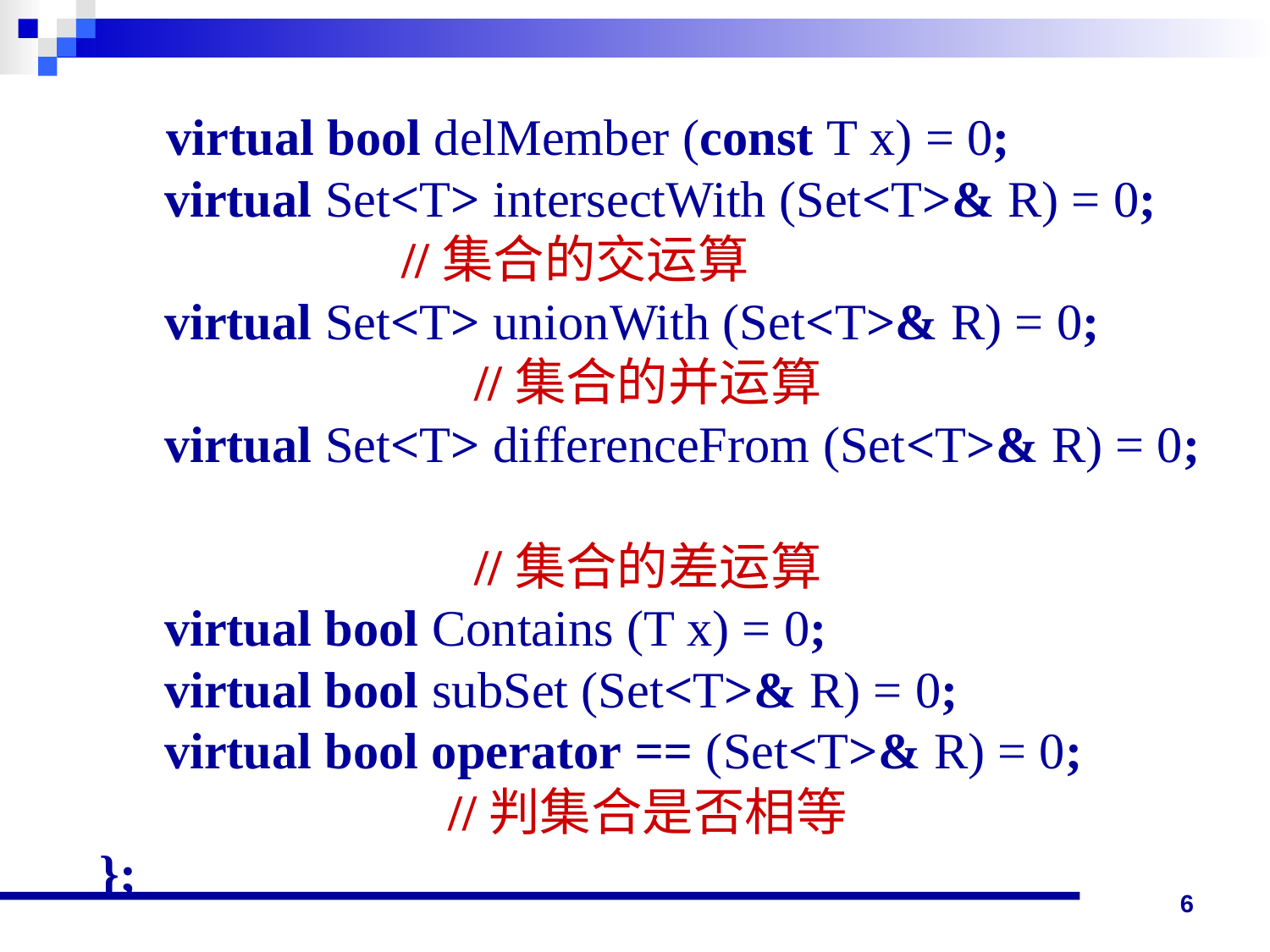

virtual bool delMember (const T x) = 0;
     virtual Set<T> intersectWith (Set<T>& R) = 0;			//集合的交运算
     virtual Set<T> unionWith (Set<T>& R) = 0;
                             //集合的并运算
     virtual Set<T> differenceFrom (Set<T>& R) = 0;
                             //集合的差运算
     virtual bool Contains (T x) = 0;
     virtual bool subSet (Set<T>& R) = 0;
     virtual bool operator == (Set<T>& R) = 0;
                           //判集合是否相等
};
6